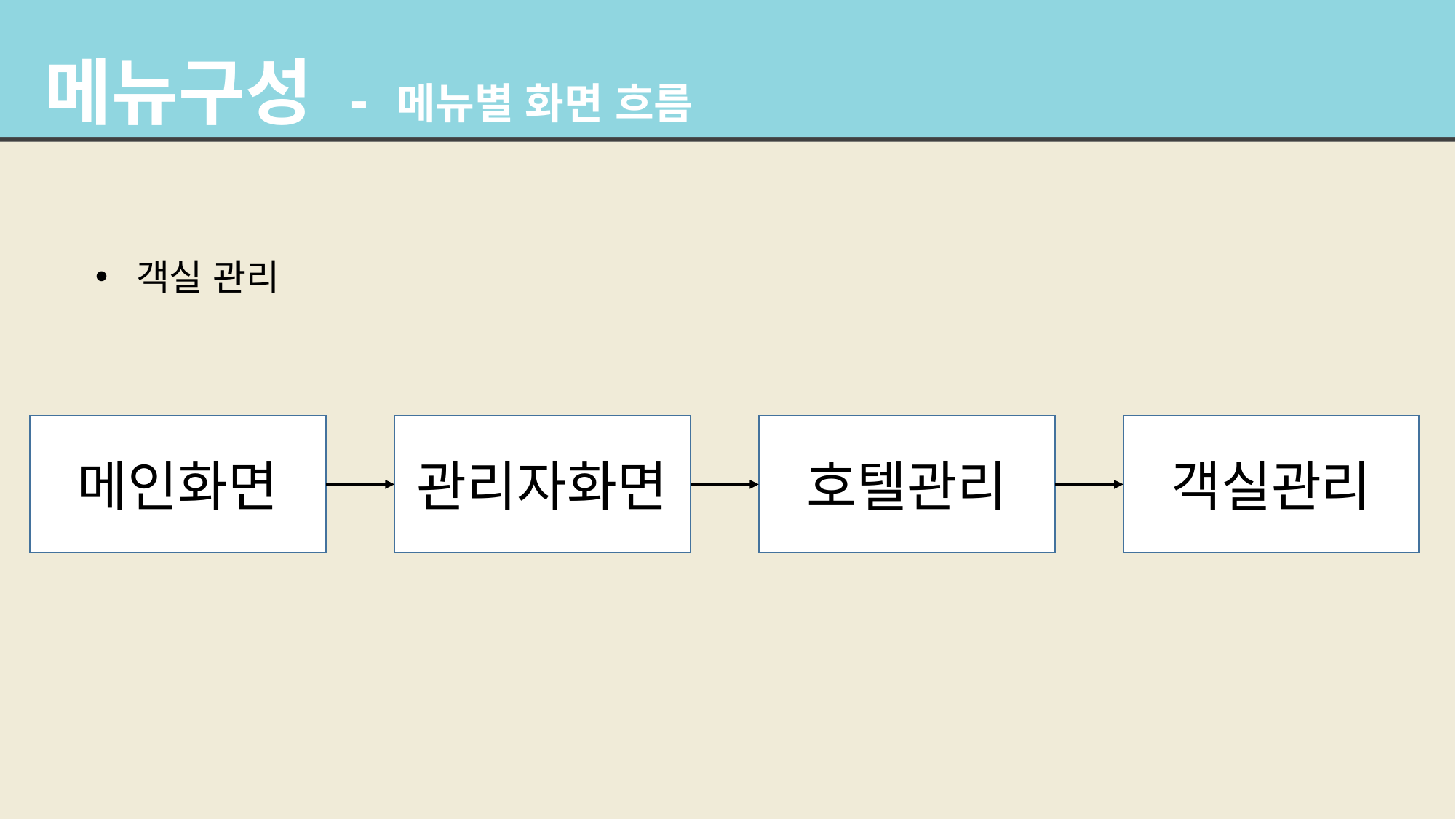

메뉴구성 - 메뉴별 화면 흐름
객실 관리
호텔관리
객실관리
메인화면
관리자화면